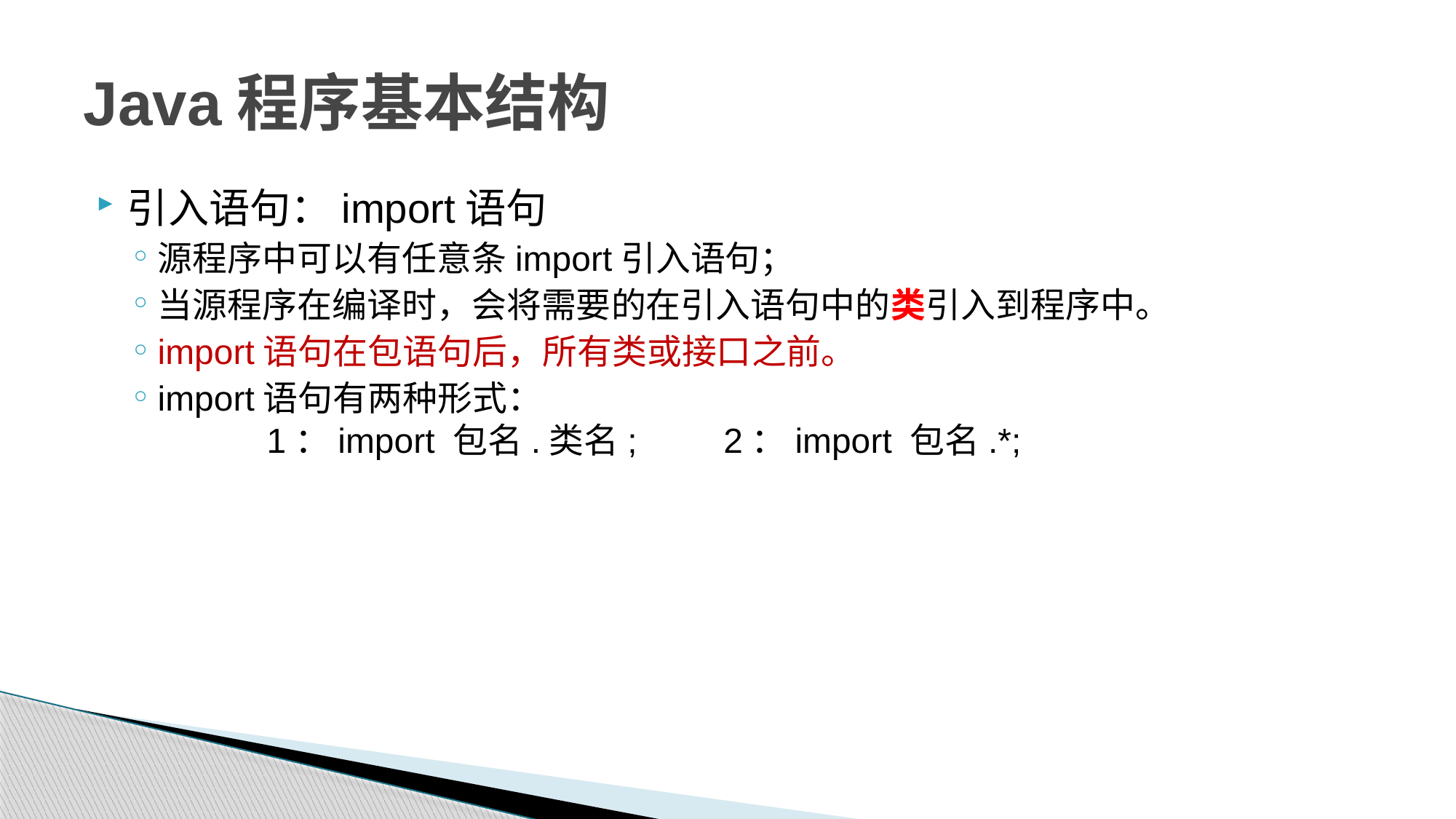

# Java程序基本结构
引入语句：import语句
源程序中可以有任意条import引入语句；
当源程序在编译时，会将需要的在引入语句中的类引入到程序中。
import语句在包语句后，所有类或接口之前。
import语句有两种形式：
	1：import 包名.类名;         2：import 包名.*;